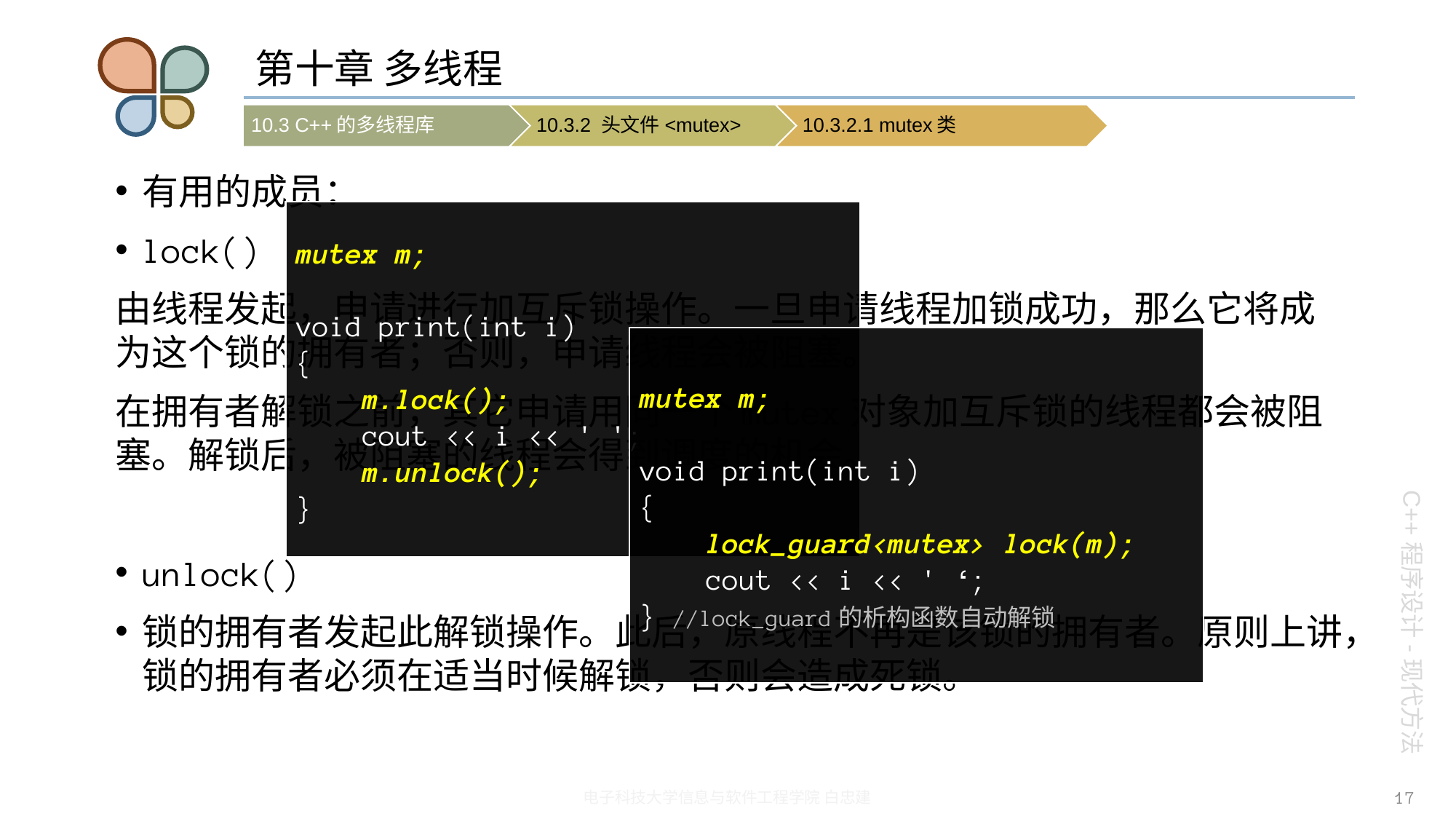

# 第十章 多线程
10.3 C++的多线程库
10.3.2 头文件<mutex>
10.3.2.1 mutex类
有用的成员：
lock()
由线程发起，申请进行加互斥锁操作。一旦申请线程加锁成功，那么它将成为这个锁的拥有者；否则，申请线程会被阻塞。
在拥有者解锁之前，其它申请用同一个mutex对象加互斥锁的线程都会被阻塞。解锁后，被阻塞的线程会得到调度的机会。

unlock()
锁的拥有者发起此解锁操作。此后，原线程不再是该锁的拥有者。原则上讲，锁的拥有者必须在适当时候解锁，否则会造成死锁。
mutex m;

void print(int i)
{
    m.lock();
    cout << i << ' ';
    m.unlock();
}
mutex m;

void print(int i)
{
    lock_guard<mutex> lock(m);
    cout << i << ' ‘;
} //lock_guard的析构函数自动解锁
17